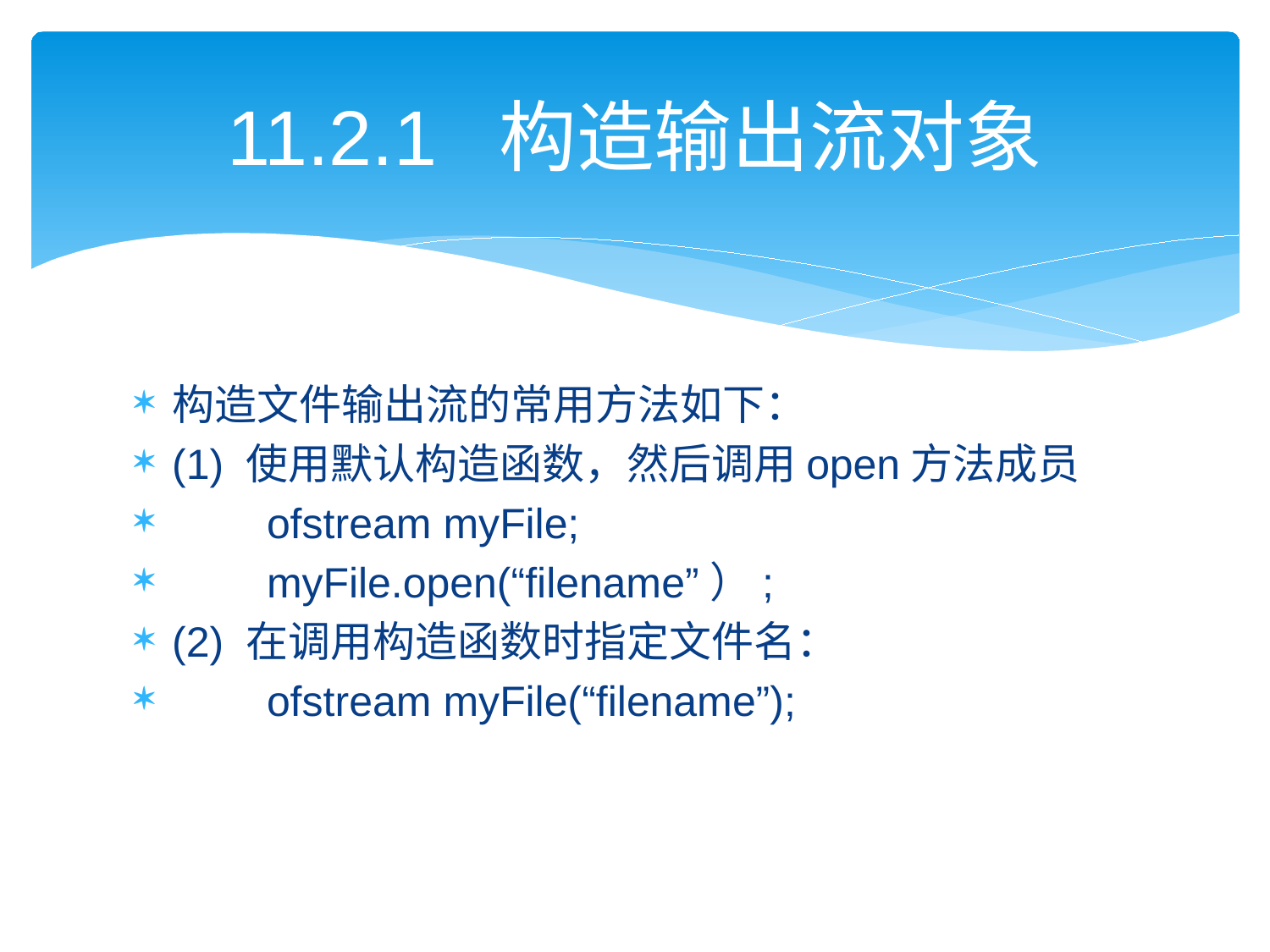

# 11.2.1  构造输出流对象
构造文件输出流的常用方法如下：
(1) 使用默认构造函数，然后调用open方法成员
        ofstream myFile;
        myFile.open(“filename”）;
(2) 在调用构造函数时指定文件名：
        ofstream myFile(“filename”);